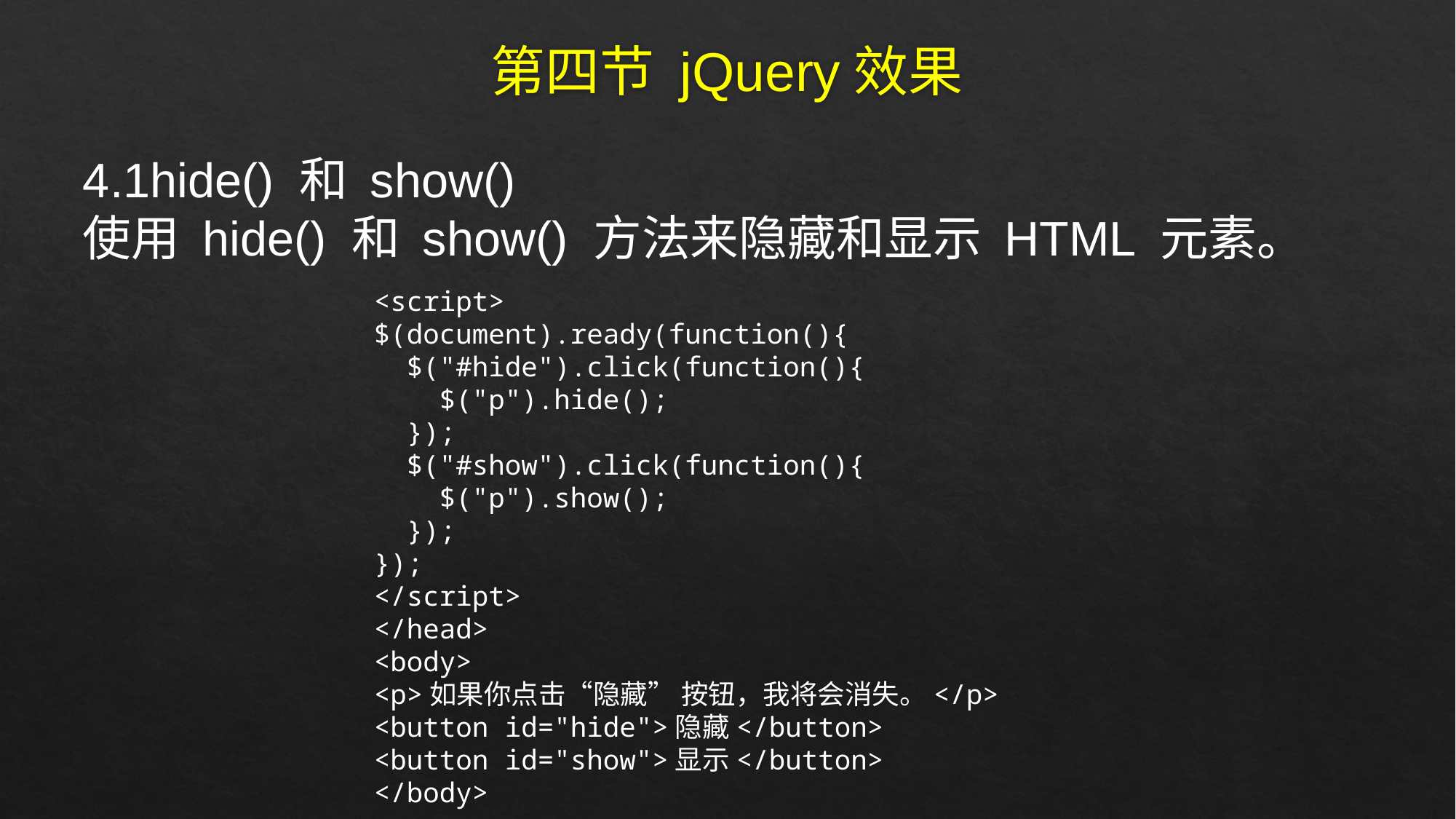

# 第四节 jQuery效果
4.1hide() 和 show()
使用 hide() 和 show() 方法来隐藏和显示 HTML 元素。

<script>
$(document).ready(function(){
  $("#hide").click(function(){
    $("p").hide();
  });
  $("#show").click(function(){
    $("p").show();
  });
});
</script>
</head>
<body>
<p>如果你点击“隐藏” 按钮，我将会消失。</p>
<button id="hide">隐藏</button>
<button id="show">显示</button>
</body>